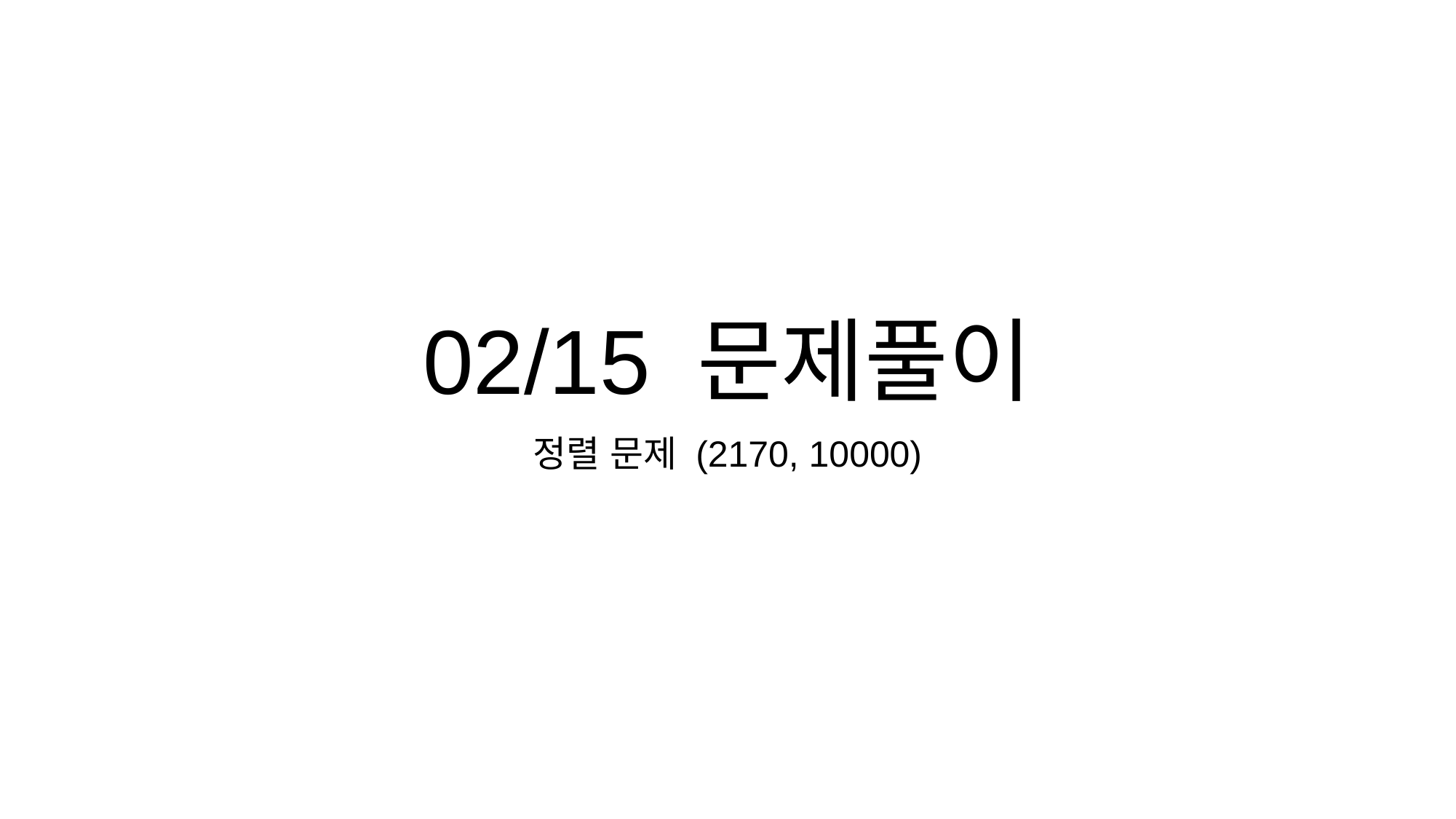

# 02/15 문제풀이
정렬 문제 (2170, 10000)